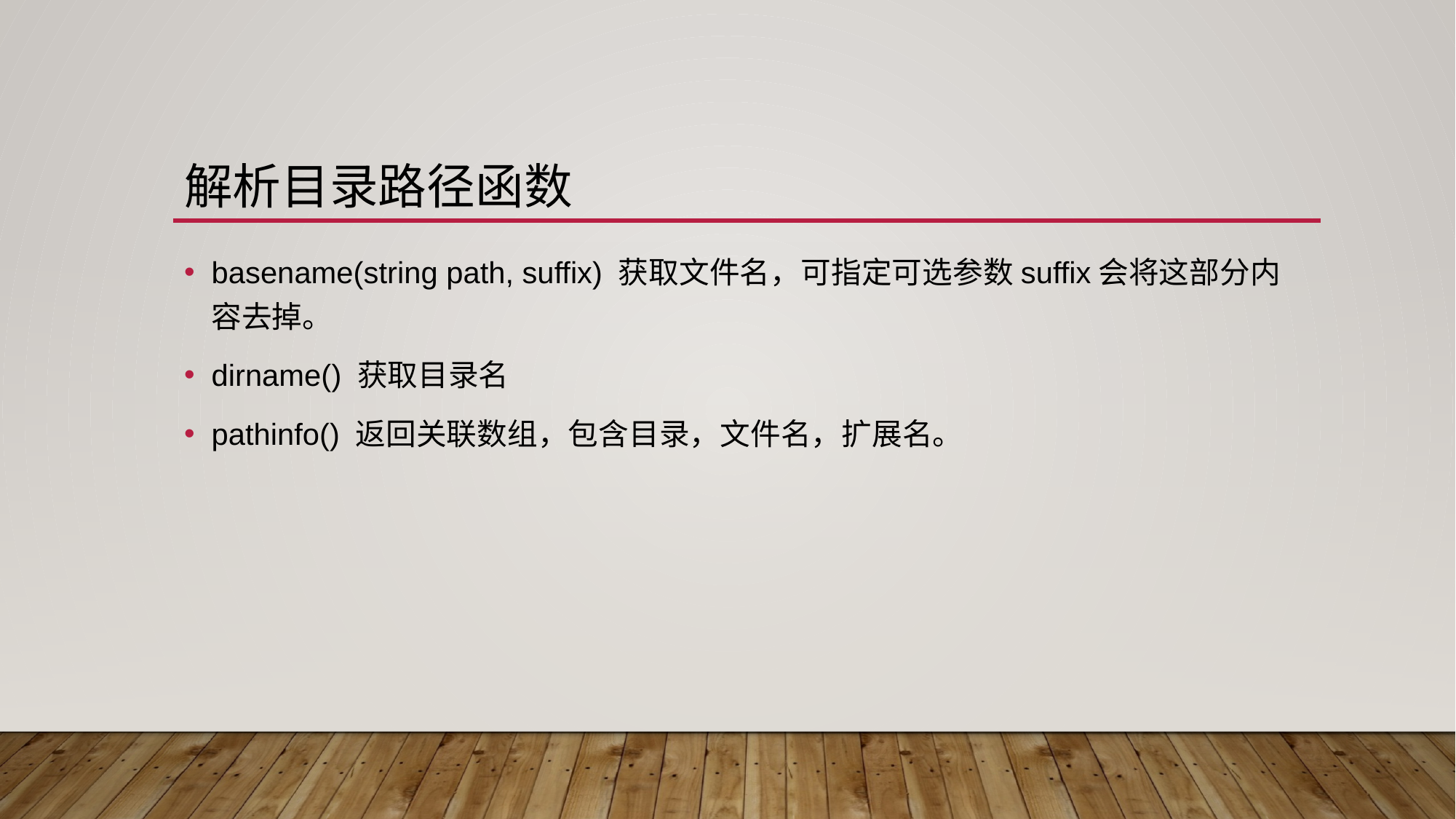

# 解析目录路径函数
basename(string path, suffix) 获取文件名，可指定可选参数suffix会将这部分内容去掉。
dirname() 获取目录名
pathinfo() 返回关联数组，包含目录，文件名，扩展名。